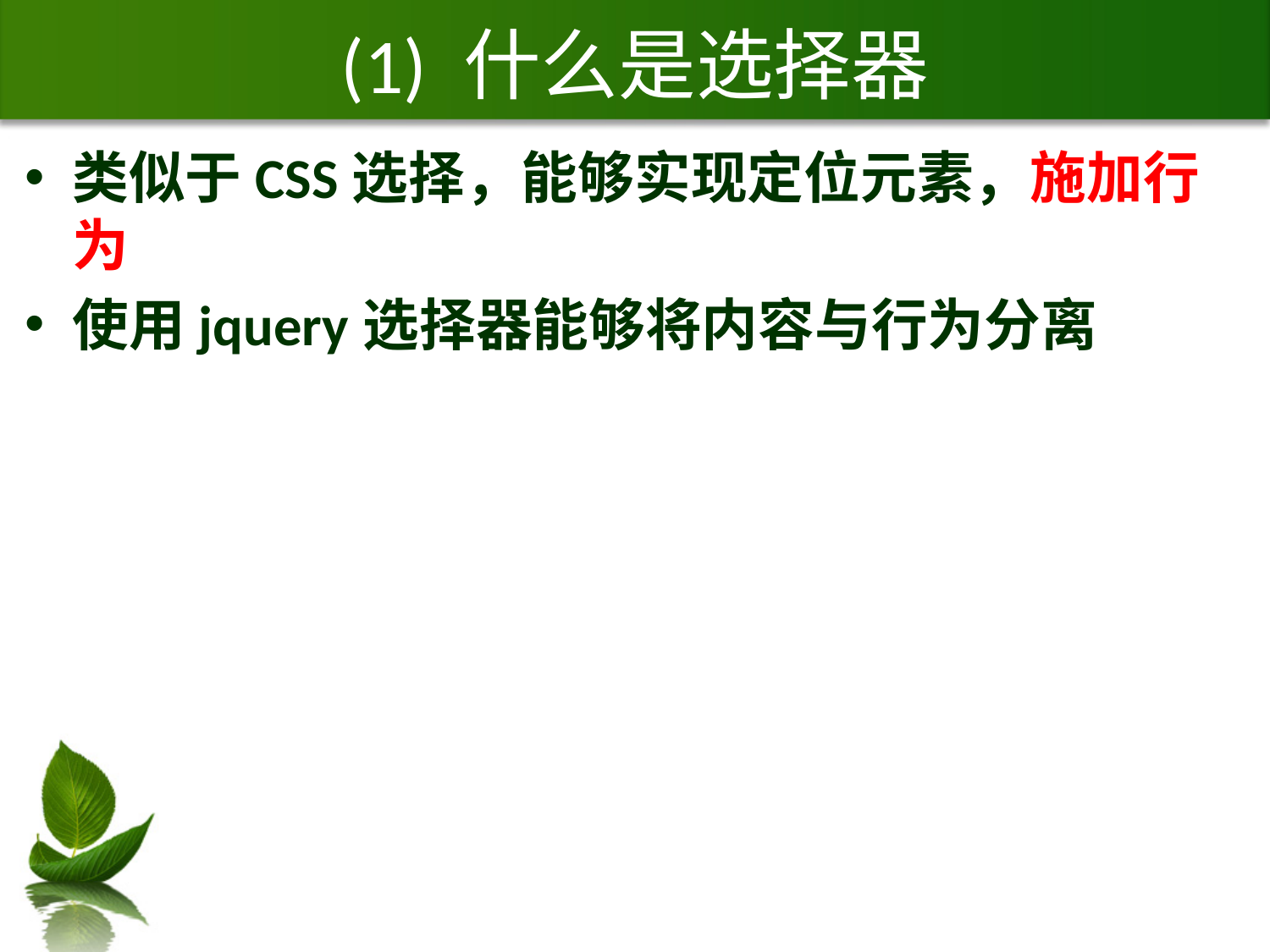

# (1) 什么是选择器
类似于CSS选择，能够实现定位元素，施加行为
使用jquery选择器能够将内容与行为分离